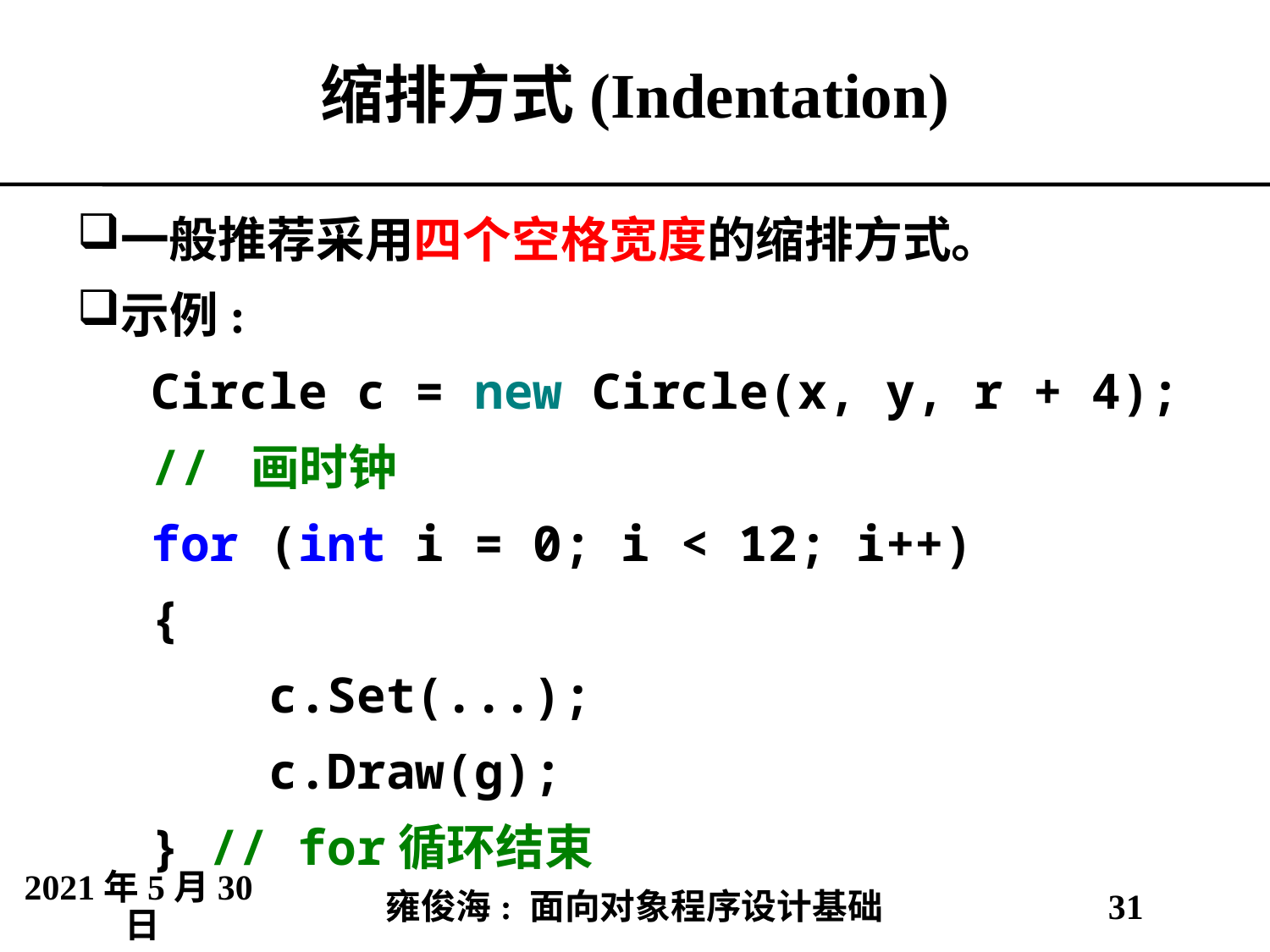

# 缩排方式(Indentation)

一般推荐采用四个空格宽度的缩排方式。
示例:
Circle c = new Circle(x, y, r + 4);
// 画时钟
for (int i = 0; i < 12; i++)
{
    c.Set(...);
    c.Draw(g);
} // for循环结束
2021年5月30日
雍俊海: 面向对象程序设计基础
31